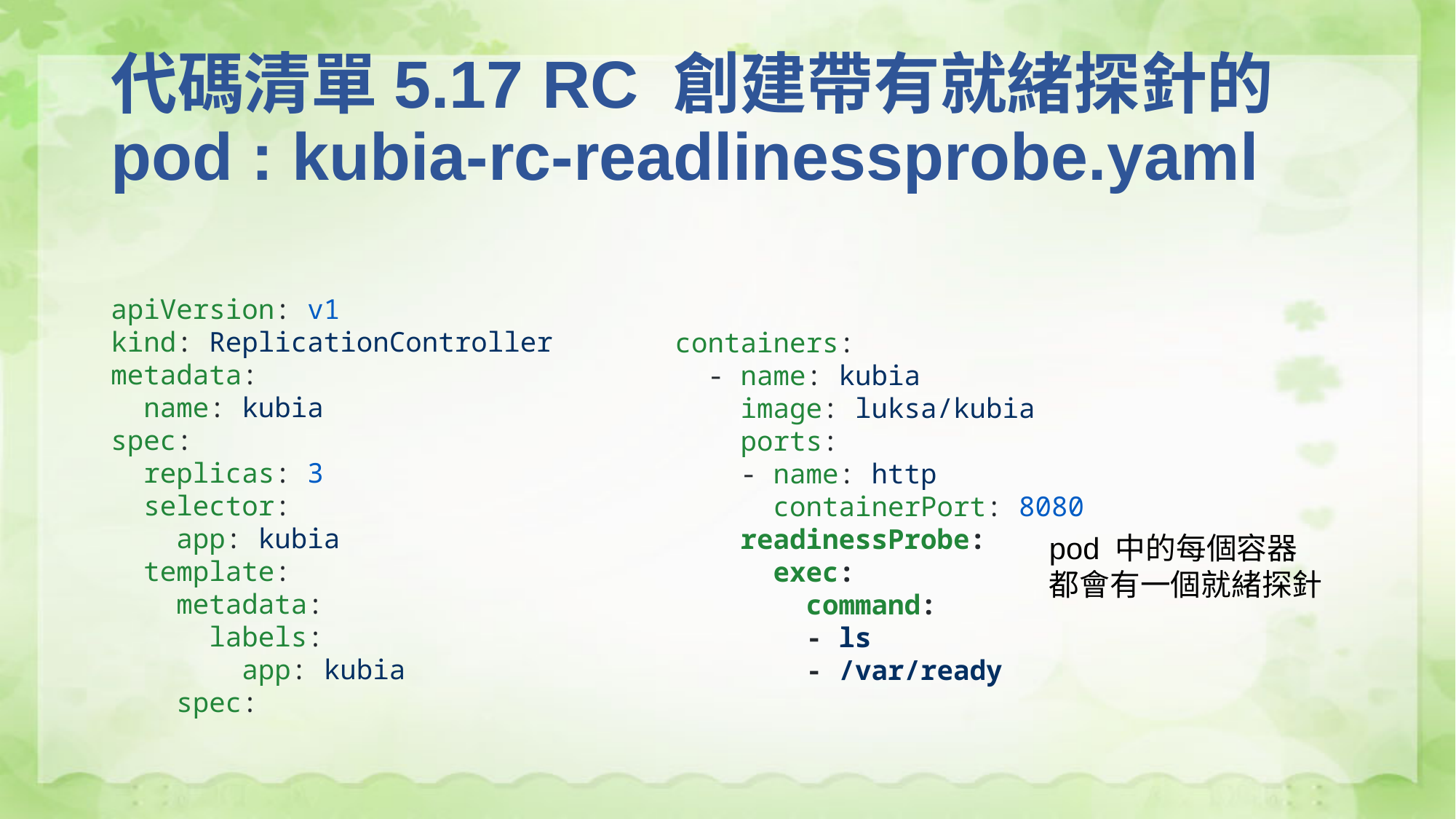

# 代碼清單5.17 RC 創建帶有就緒探針的pod : kubia-rc-readlinessprobe.yaml
apiVersion: v1
kind: ReplicationController
metadata:
  name: kubia
spec:
  replicas: 3
  selector:
    app: kubia
  template:
    metadata:
      labels:
        app: kubia
    spec:
    containers:
      - name: kubia
        image: luksa/kubia
        ports:
        - name: http
          containerPort: 8080
        readinessProbe:
          exec:
            command:
            - ls
            - /var/ready
pod 中的每個容器都會有一個就緒探針